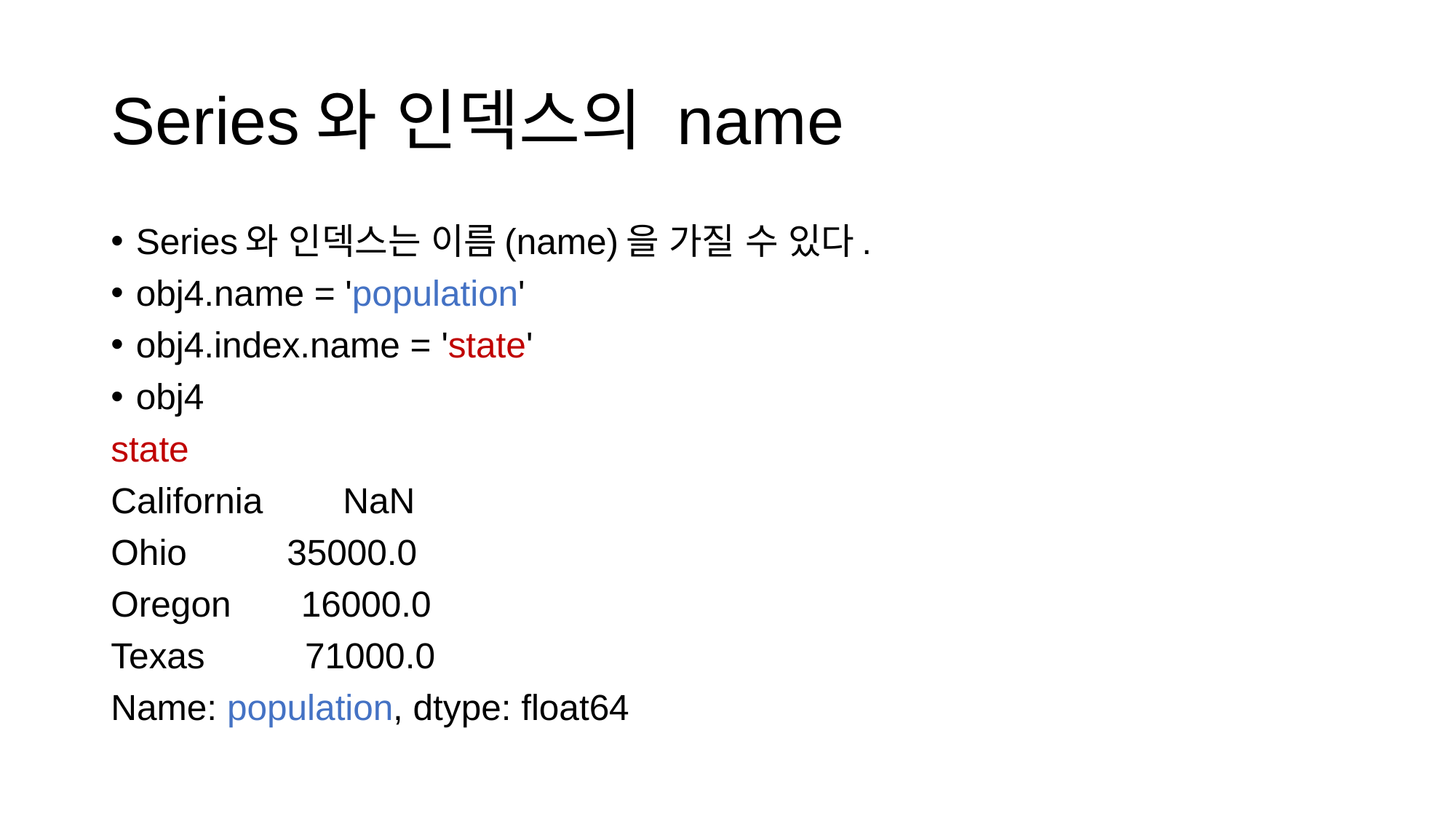

# Series와 인덱스의 name
Series와 인덱스는 이름(name)을 가질 수 있다.
obj4.name = 'population'
obj4.index.name = 'state'
obj4
state
California        NaN
Ohio          35000.0
Oregon       16000.0
Texas          71000.0
Name: population, dtype: float64